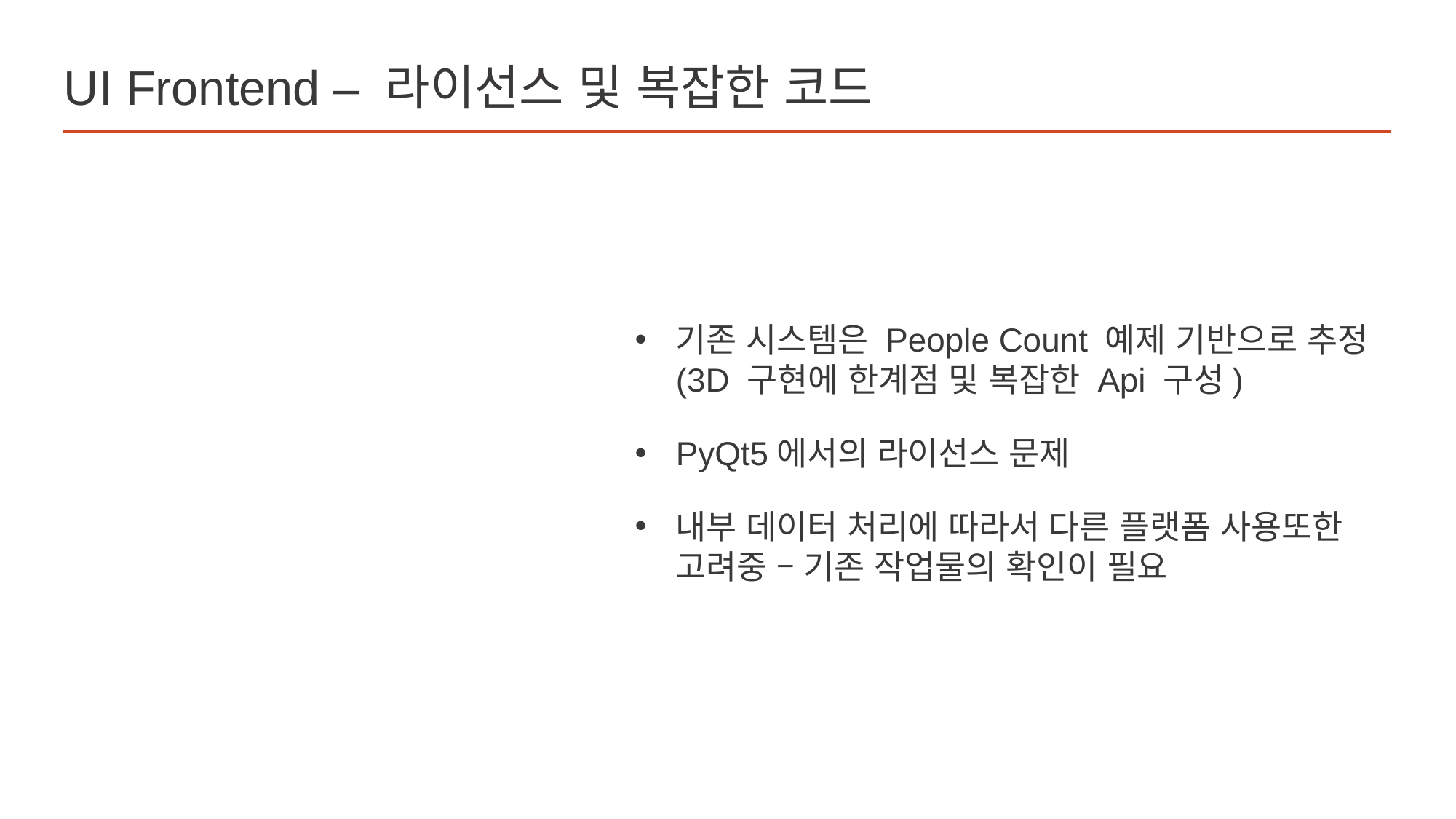

# UI Frontend – 라이선스 및 복잡한 코드
기존 시스템은 People Count 예제 기반으로 추정 (3D 구현에 한계점 및 복잡한 Api 구성)
PyQt5에서의 라이선스 문제
내부 데이터 처리에 따라서 다른 플랫폼 사용또한 고려중 – 기존 작업물의 확인이 필요